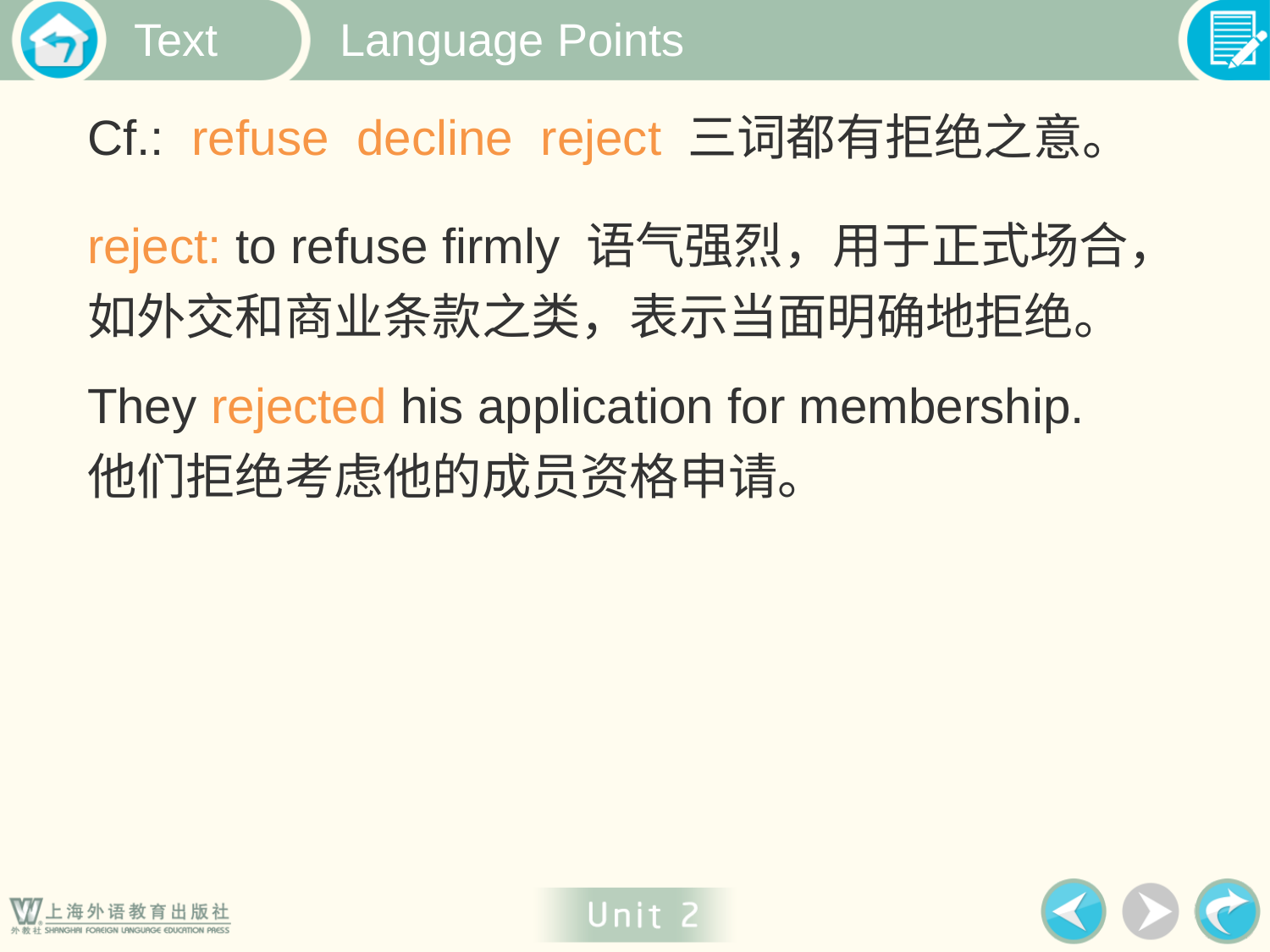

Language Points
Cf.:  refuse  decline  reject 三词都有拒绝之意。

reject: to refuse firmly 语气强烈，用于正式场合，如外交和商业条款之类，表示当面明确地拒绝。
They rejected his application for membership.   
他们拒绝考虑他的成员资格申请。